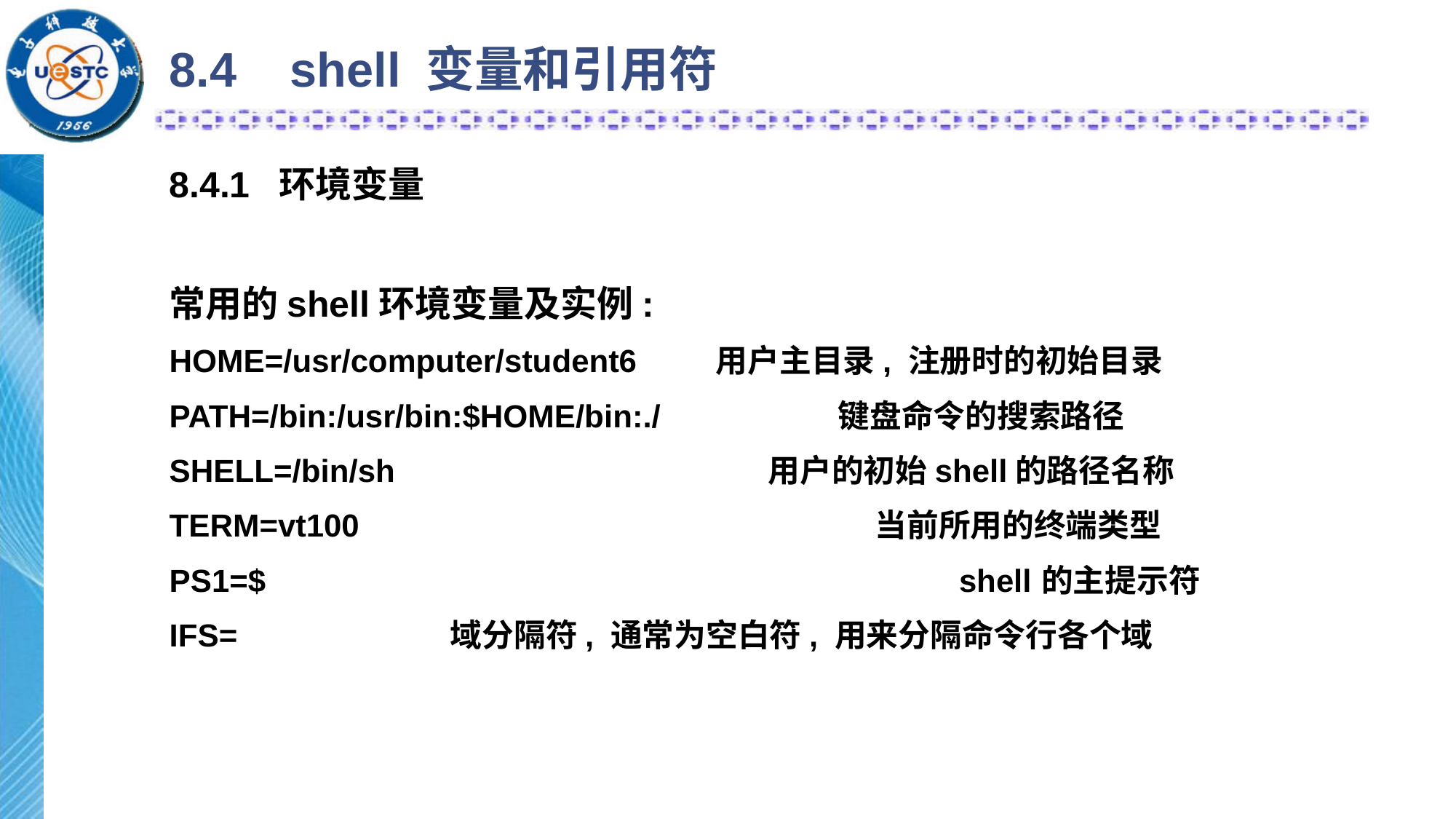

# 8.4    shell 变量和引用符
8.4.1  环境变量

常用的shell环境变量及实例:
HOME=/usr/computer/student6        用户主目录, 注册时的初始目录
PATH=/bin:/usr/bin:$HOME/bin:./                   键盘命令的搜索路径
SHELL=/bin/sh                                         用户的初始shell的路径名称
TERM=vt100                                                         当前所用的终端类型
PS1=$                                                                              shell的主提示符
IFS=                       域分隔符, 通常为空白符, 用来分隔命令行各个域